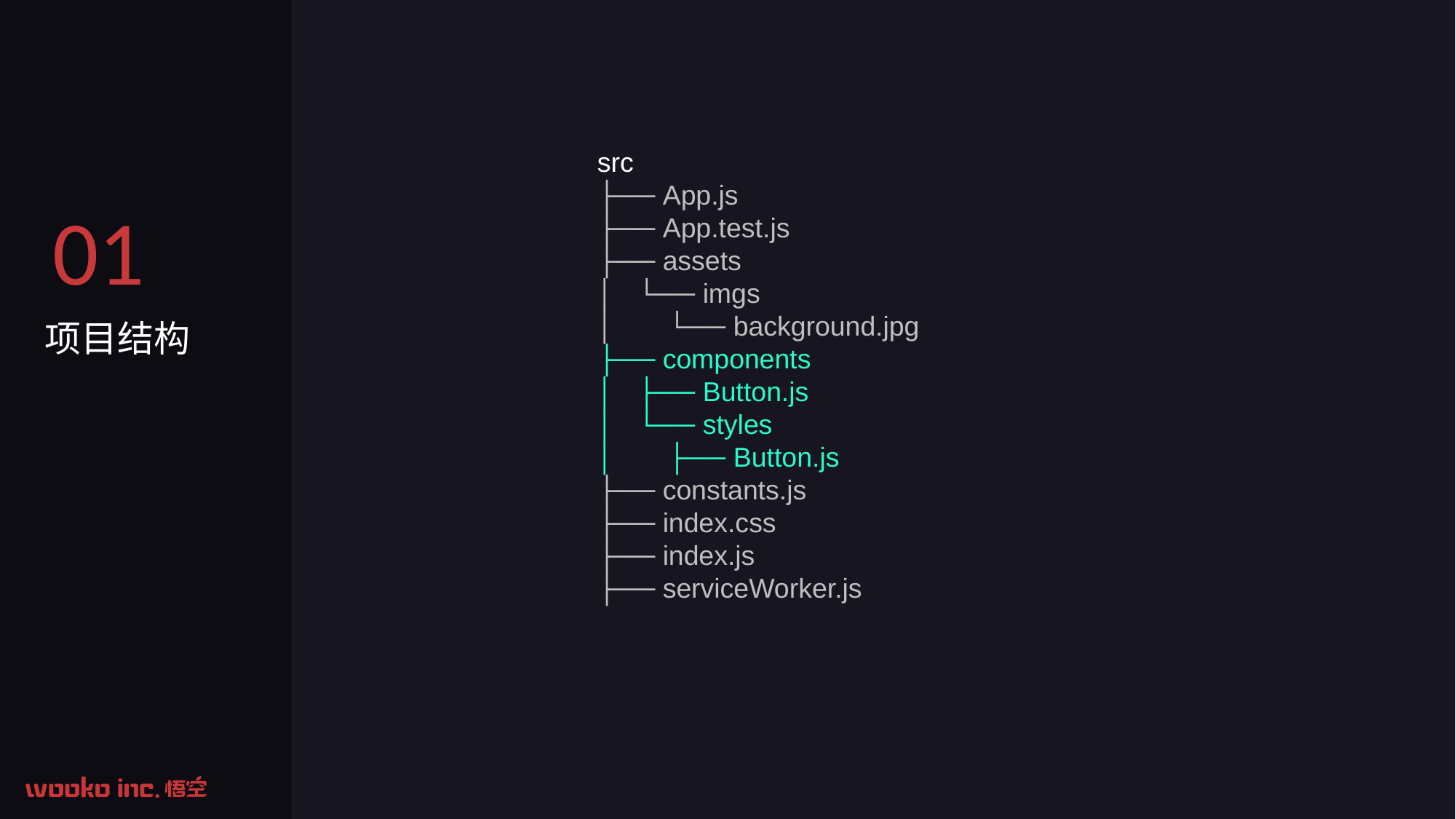

src
├── App.js
├── App.test.js
├── assets
│   └── imgs
│       └── background.jpg
├── components
│   ├── Button.js
│   └── styles
│       ├── Button.js
├── constants.js
├── index.css
├── index.js
├── serviceWorker.js
01
项目结构